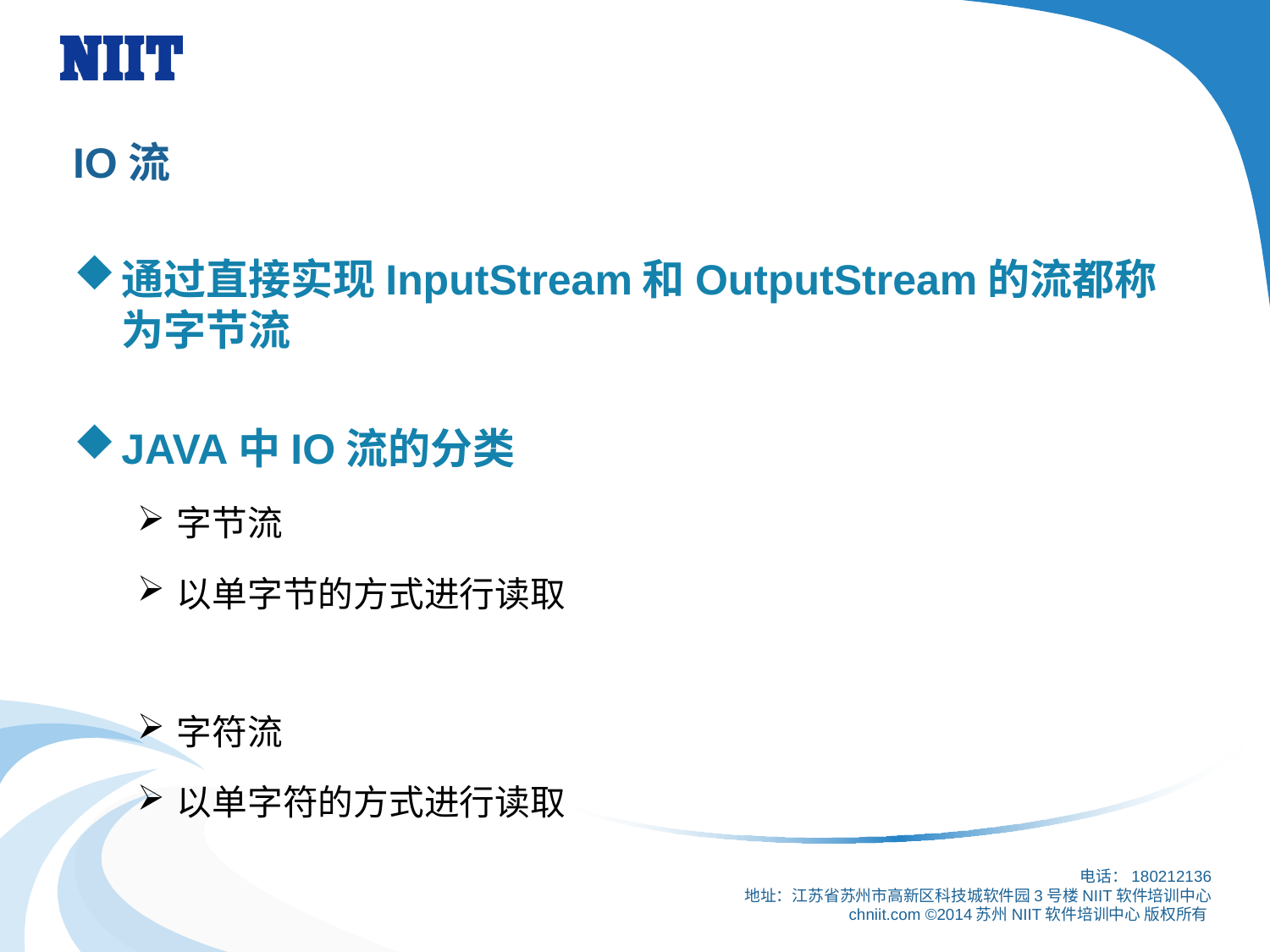

# IO流
通过直接实现InputStream和OutputStream的流都称为字节流

JAVA中IO流的分类
字节流
以单字节的方式进行读取

字符流
以单字符的方式进行读取